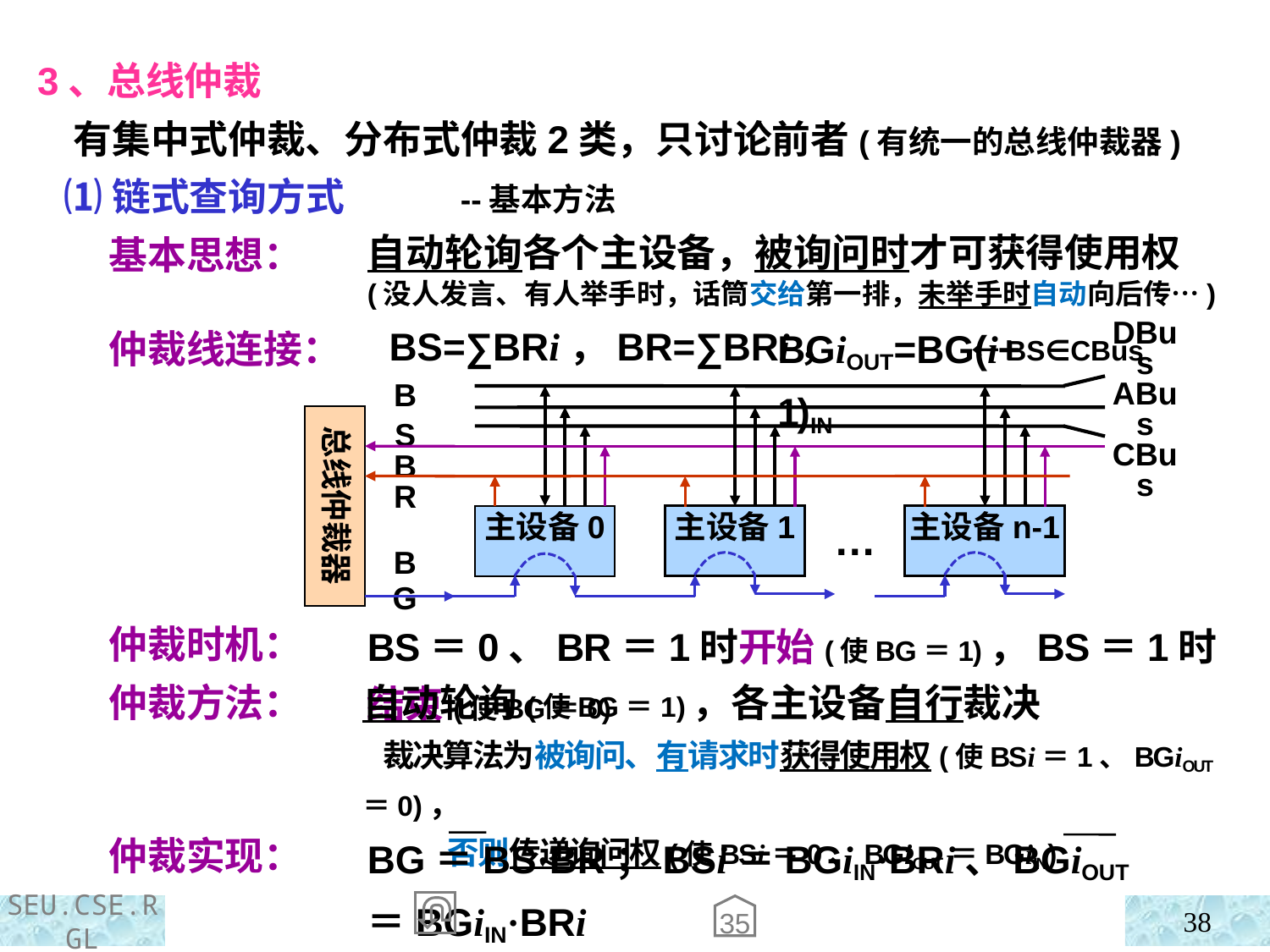

3、总线仲裁
   有集中式仲裁、分布式仲裁2类，只讨论前者(有统一的总线仲裁器)
   ⑴链式查询方式            --基本方法
       基本思想：

       仲裁线连接：

       仲裁时机：
       仲裁方法：

       仲裁实现：
自动轮询各个主设备，被询问时才可获得使用权
(没人发言、有人举手时，话筒交给第一排，未举手时自动向后传…)
  BS=∑BRi，BR=∑BRi，               ←BS∈CBus
BGiOUT=BG(i+1)IN
DBus
ABus
CBus
主设备1

主设备n-1

主设备0

…
总线仲裁器
BS
BR
BG

BS＝0、BR＝1时开始(使BG＝1)，BS＝1时结束(使BG＝0)
自动轮询(使BG＝1)，各主设备自行裁决
  裁决算法为被询问、有请求时获得使用权(使BSi＝1、BGiOUT＝0)，
            否则传递询问权(使BSi＝0、BGiOUT＝BGiIN)
BG＝BS·BR；BSi＝BGiIN·BRi、BGiOUT＝BGiIN·BRi

35
38